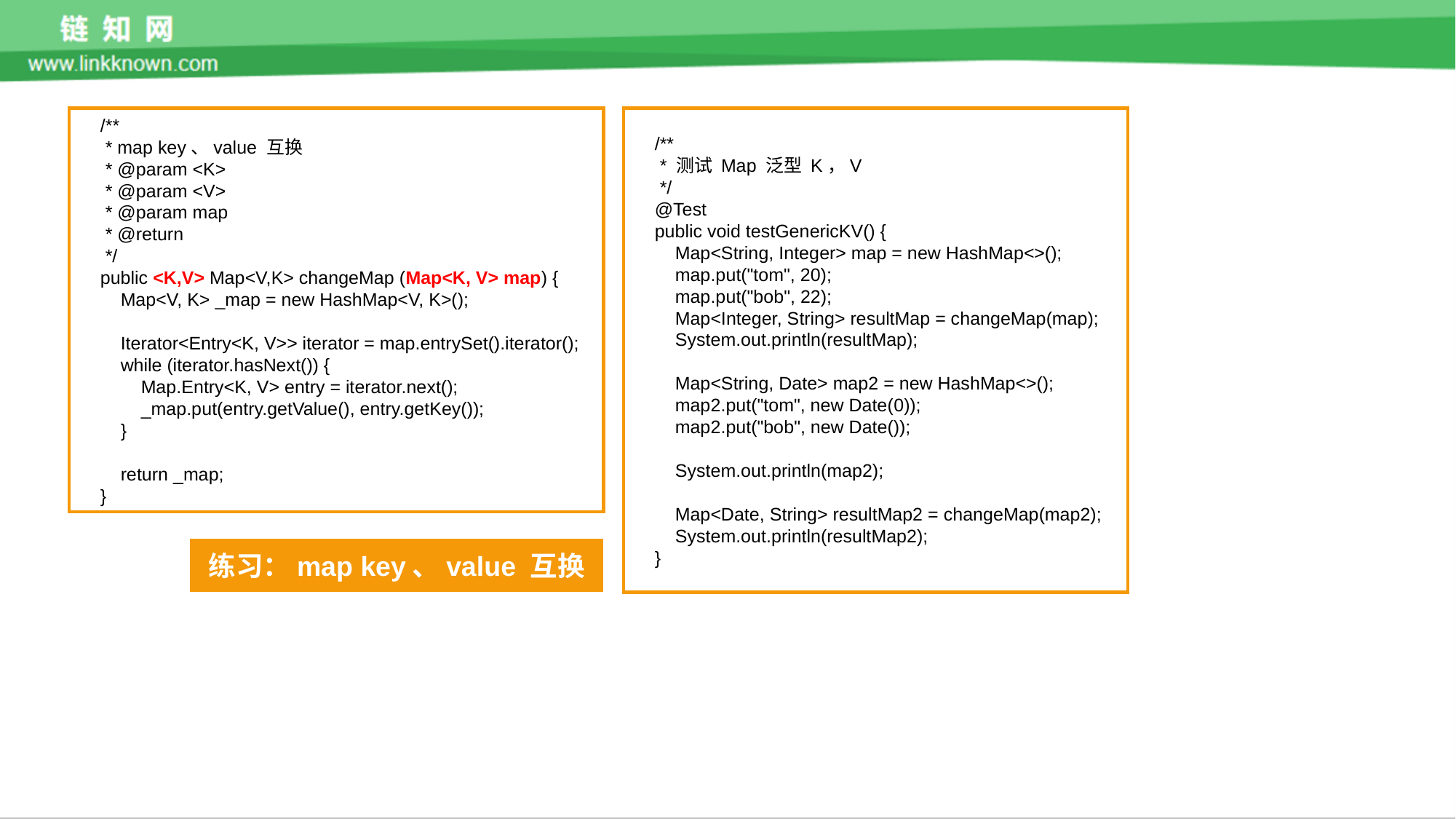

/**
     * map key、value 互换
     * @param <K>
     * @param <V>
     * @param map
     * @return
     */
    public <K,V> Map<V,K> changeMap (Map<K, V> map) {
        Map<V, K> _map = new HashMap<V, K>();

        Iterator<Entry<K, V>> iterator = map.entrySet().iterator();
        while (iterator.hasNext()) {
            Map.Entry<K, V> entry = iterator.next();
            _map.put(entry.getValue(), entry.getKey());
        }

        return _map;
    }
    /**
     * 测试 Map 泛型 K，V
     */
    @Test
    public void testGenericKV() {
        Map<String, Integer> map = new HashMap<>();
        map.put("tom", 20);
        map.put("bob", 22);
        Map<Integer, String> resultMap = changeMap(map);
        System.out.println(resultMap);

        Map<String, Date> map2 = new HashMap<>();
        map2.put("tom", new Date(0));
        map2.put("bob", new Date());

        System.out.println(map2);

        Map<Date, String> resultMap2 = changeMap(map2);
        System.out.println(resultMap2);
    }
练习：map key、value 互换